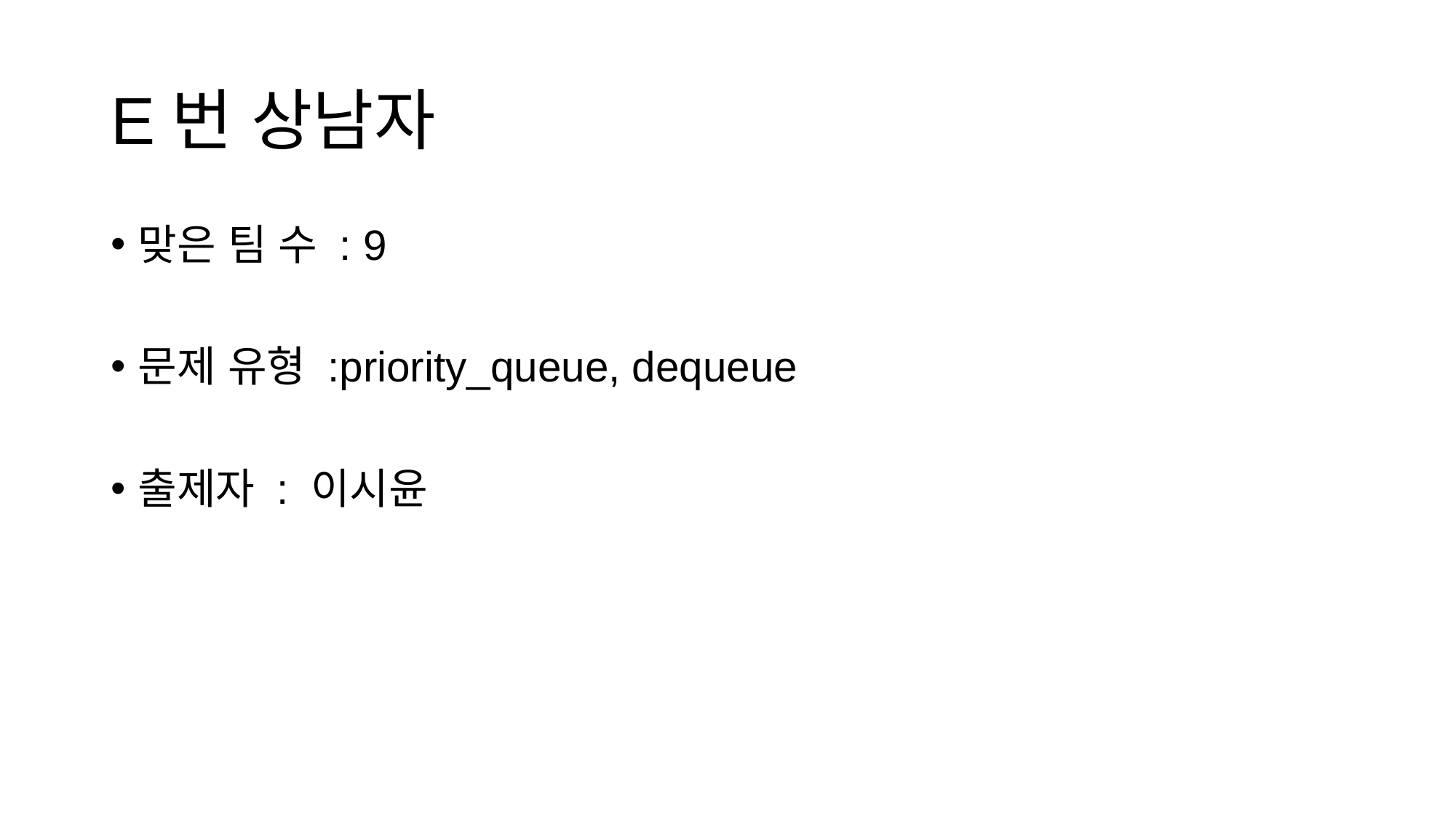

# E번 상남자
맞은 팀 수 : 9

문제 유형 :priority_queue, dequeue

출제자 : 이시윤